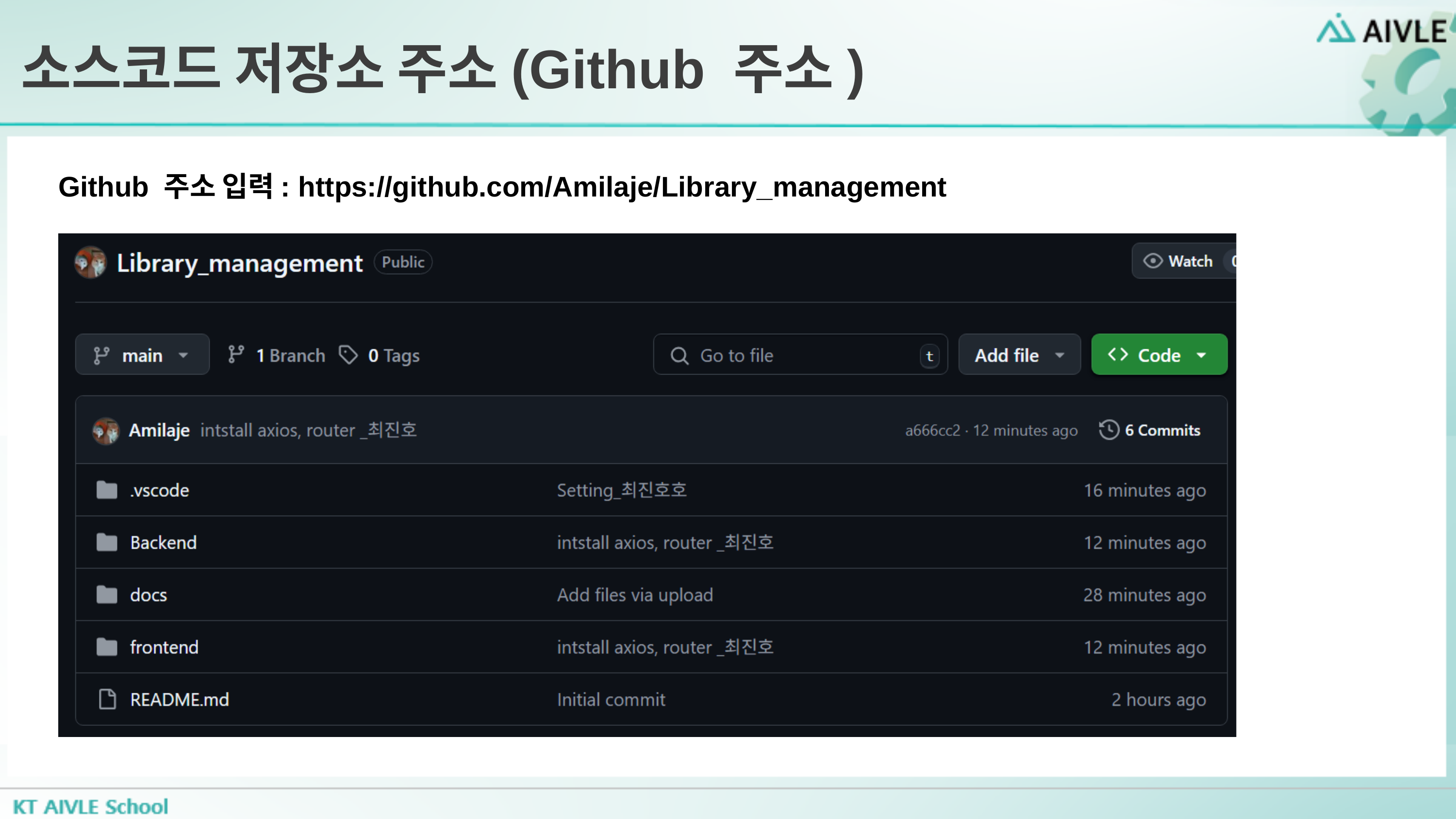

소스코드 저장소 주소(Github 주소)

Github 주소 입력: https://github.com/Amilaje/Library_management